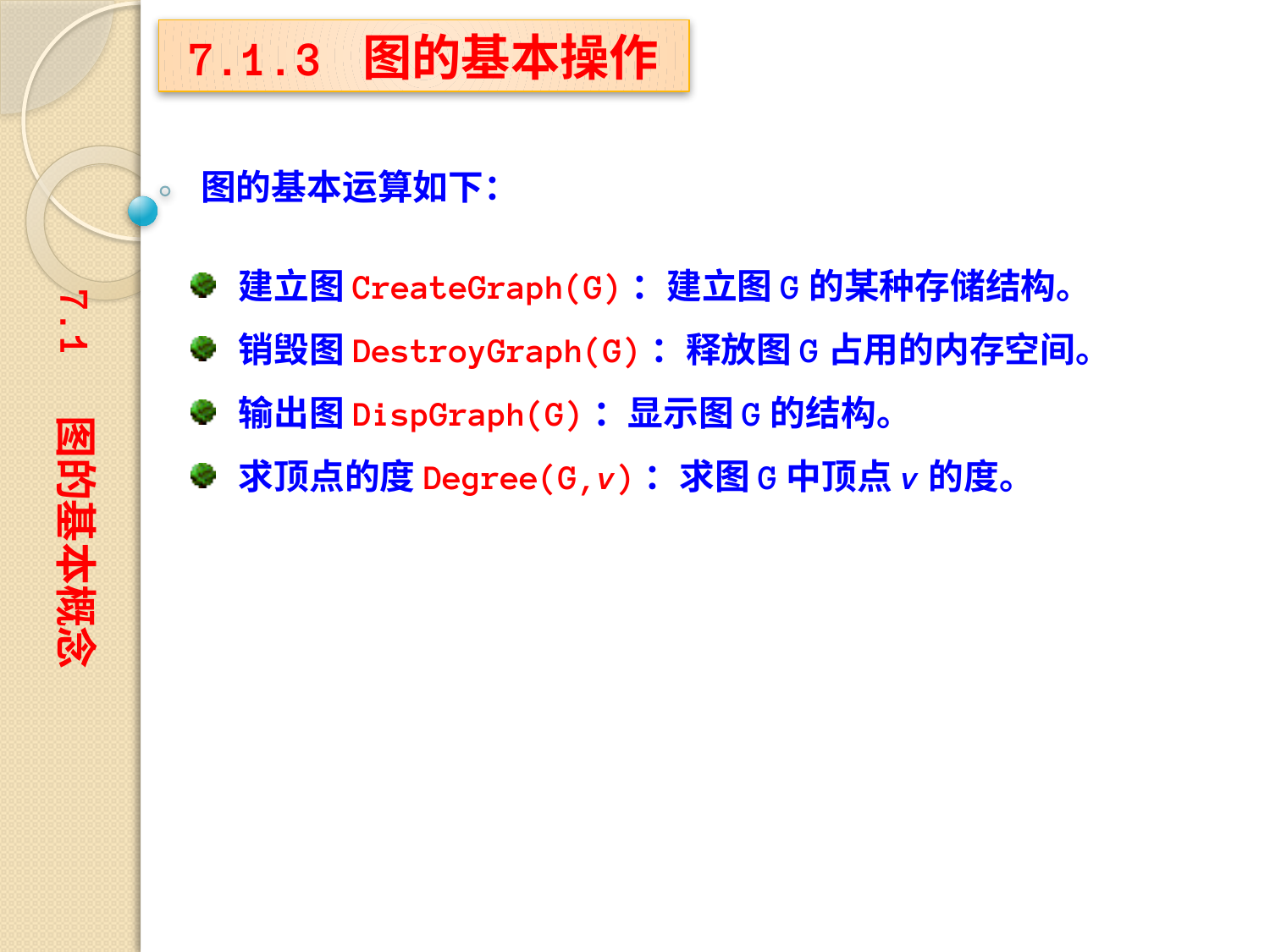

7.1.3 图的基本操作
图的基本运算如下：
建立图CreateGraph(G)：建立图G的某种存储结构。
销毁图DestroyGraph(G)：释放图G占用的内存空间。
输出图DispGraph(G)：显示图G的结构。
求顶点的度Degree(G,v)：求图G中顶点v的度。
7.1  图的基本概念